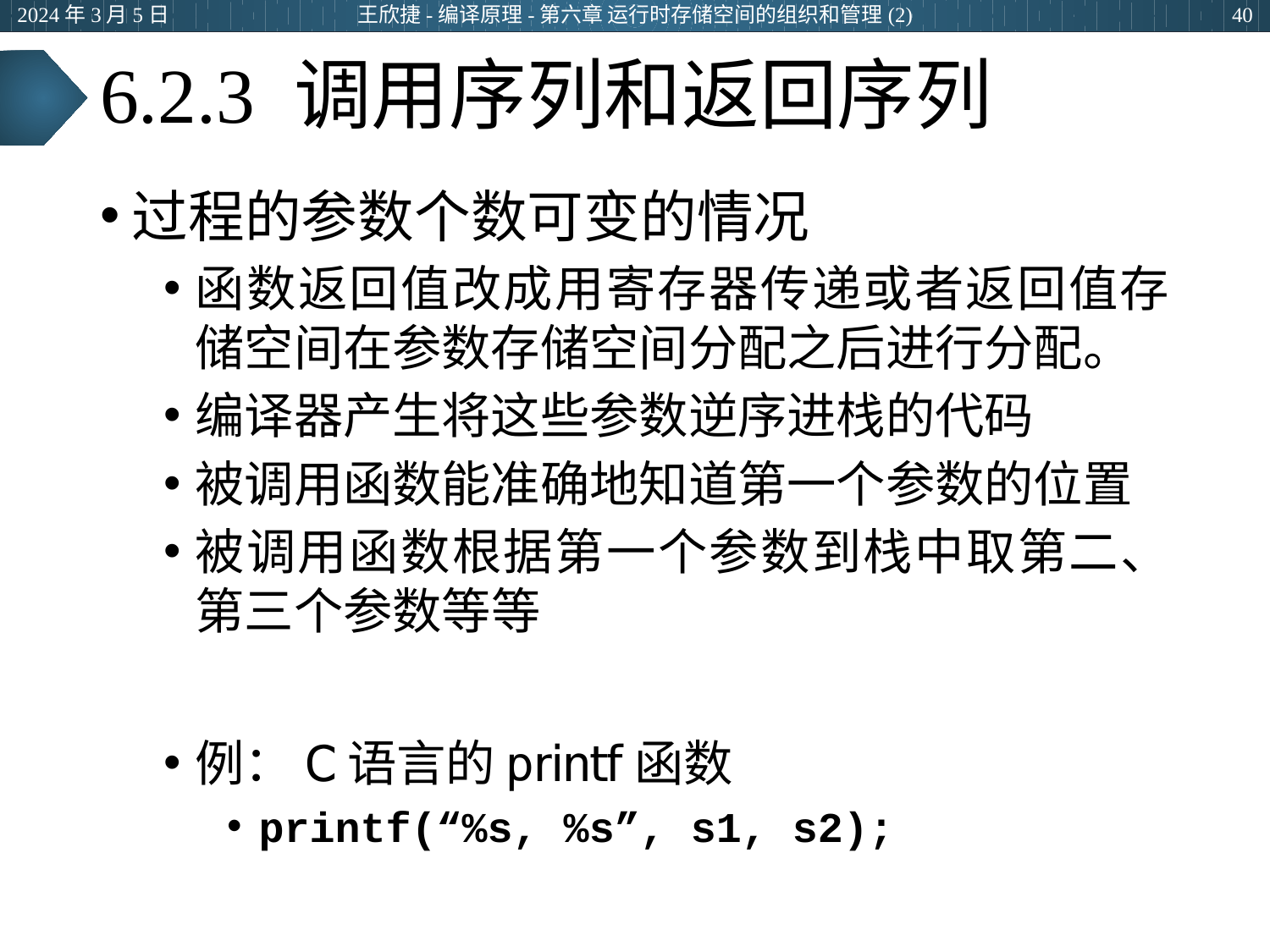

王欣捷-编译原理-第六章 运行时存储空间的组织和管理(2)
2024年3月5日
40
# 6.2.3 调用序列和返回序列
过程的参数个数可变的情况
函数返回值改成用寄存器传递或者返回值存储空间在参数存储空间分配之后进行分配。
编译器产生将这些参数逆序进栈的代码
被调用函数能准确地知道第一个参数的位置
被调用函数根据第一个参数到栈中取第二、第三个参数等等

例：C语言的printf函数
printf(“%s, %s”, s1, s2);